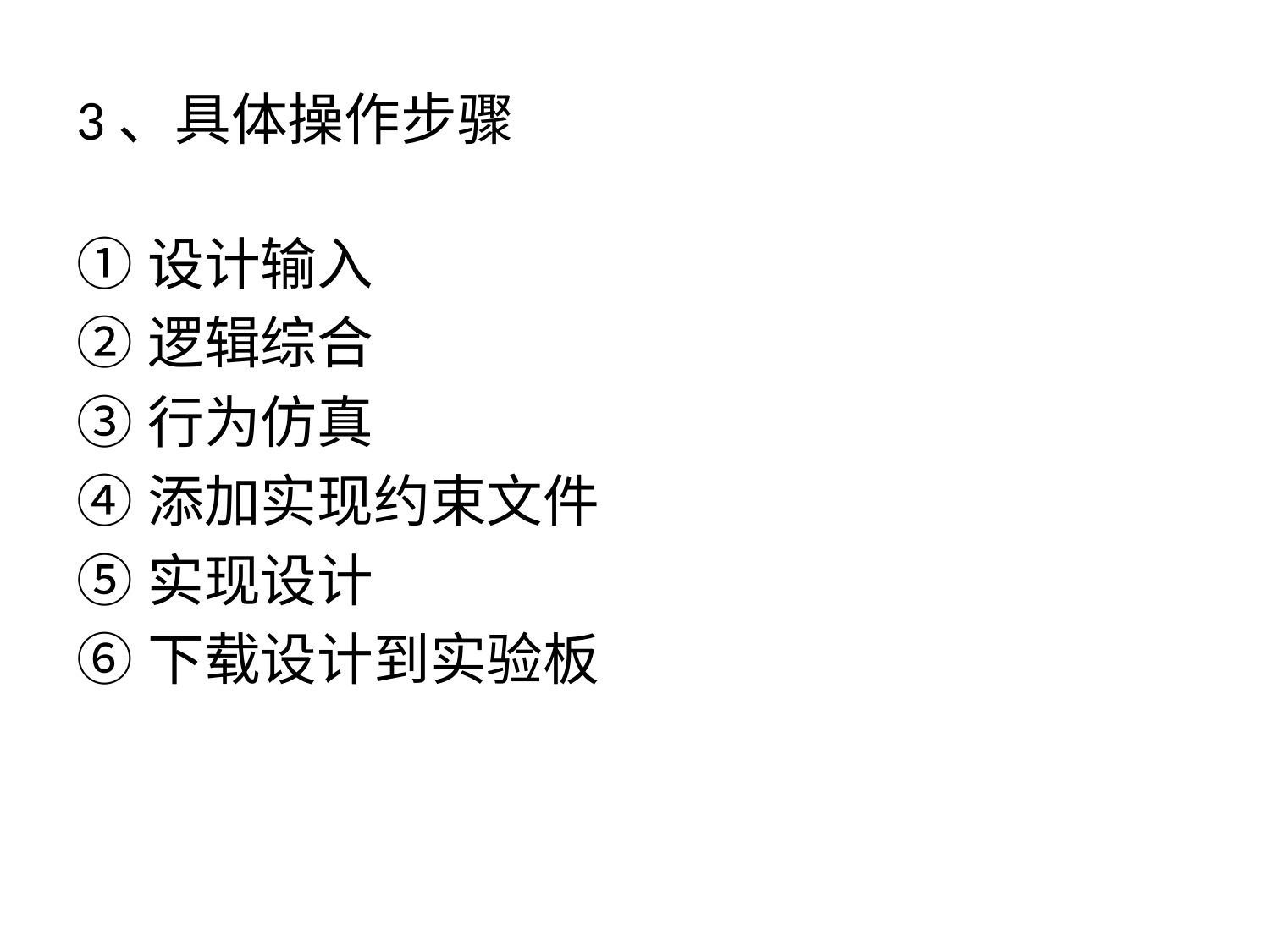

# 3、具体操作步骤
设计输入
逻辑综合
行为仿真
添加实现约束文件
实现设计
下载设计到实验板